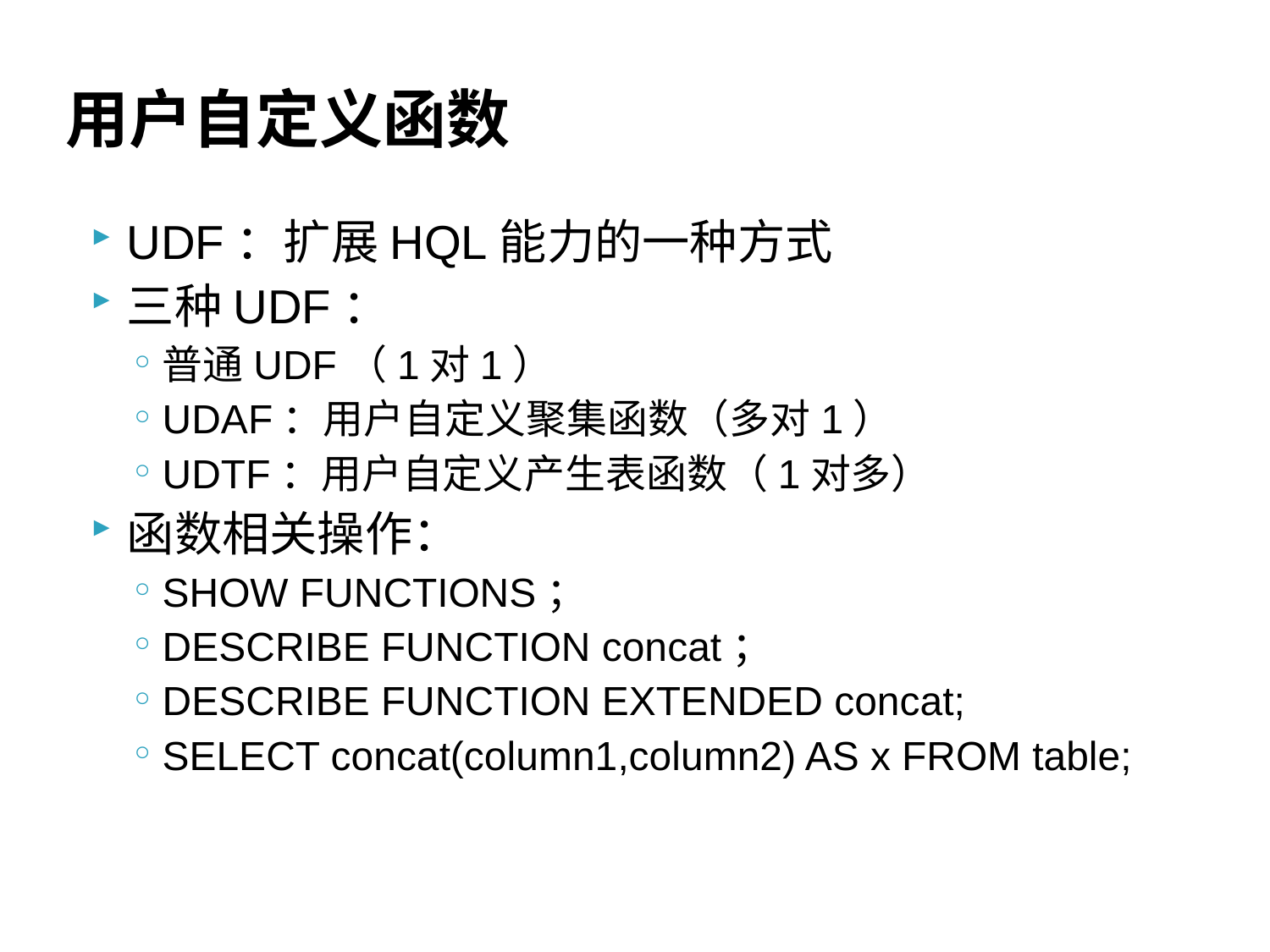

# 用户自定义函数
UDF：扩展HQL能力的一种方式
三种UDF：
普通UDF（1对1）
UDAF：用户自定义聚集函数（多对1）
UDTF：用户自定义产生表函数（1对多）
函数相关操作：
SHOW FUNCTIONS；
DESCRIBE FUNCTION concat；
DESCRIBE FUNCTION EXTENDED concat;
SELECT concat(column1,column2) AS x FROM table;